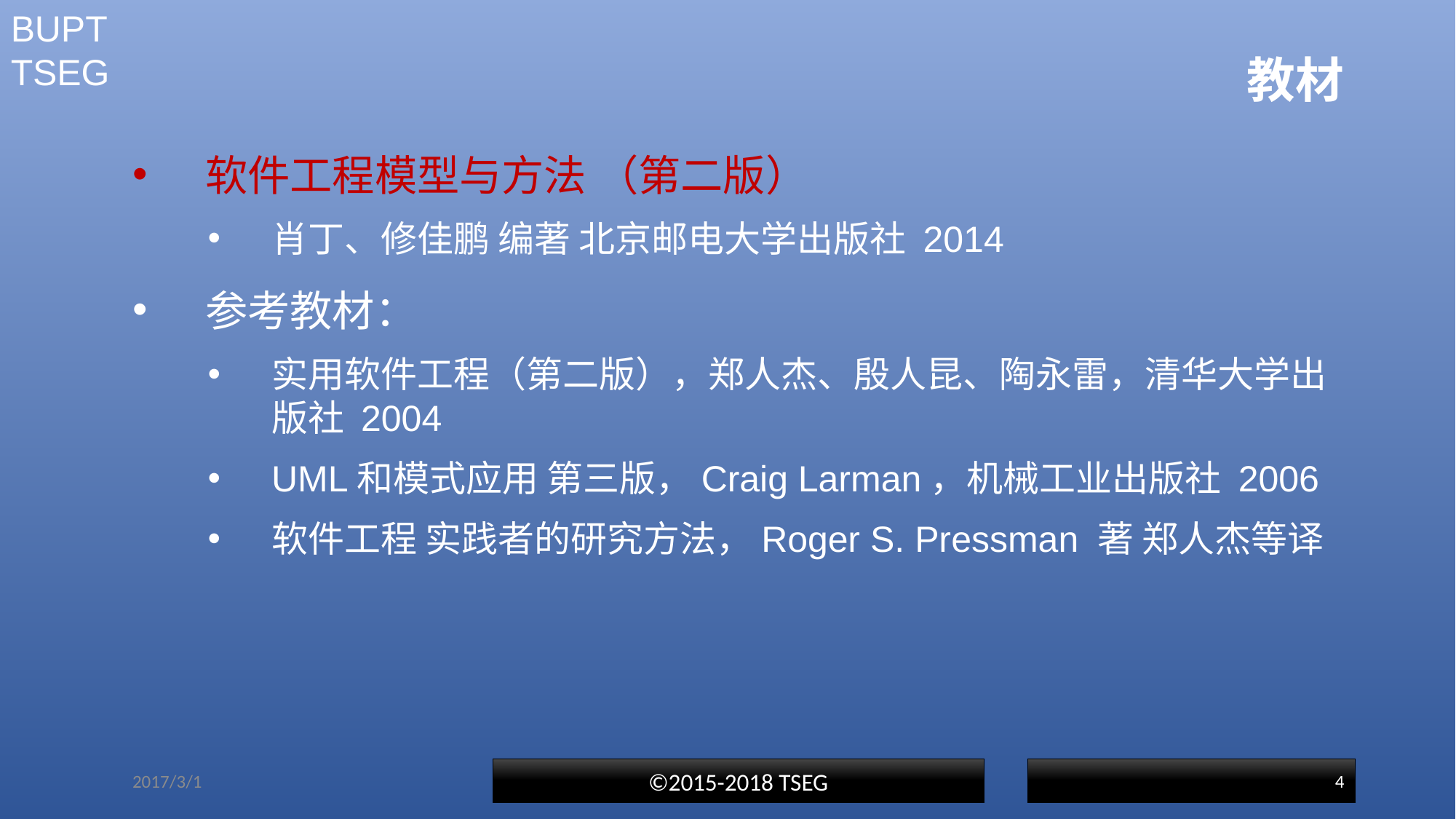

# 教材
软件工程模型与方法 （第二版）
肖丁、修佳鹏 编著 北京邮电大学出版社 2014
参考教材：
实用软件工程（第二版），郑人杰、殷人昆、陶永雷，清华大学出版社 2004
UML和模式应用 第三版，Craig Larman，机械工业出版社 2006
软件工程 实践者的研究方法，Roger S. Pressman 著 郑人杰等译

2017/3/1
©2015-2018 TSEG
4